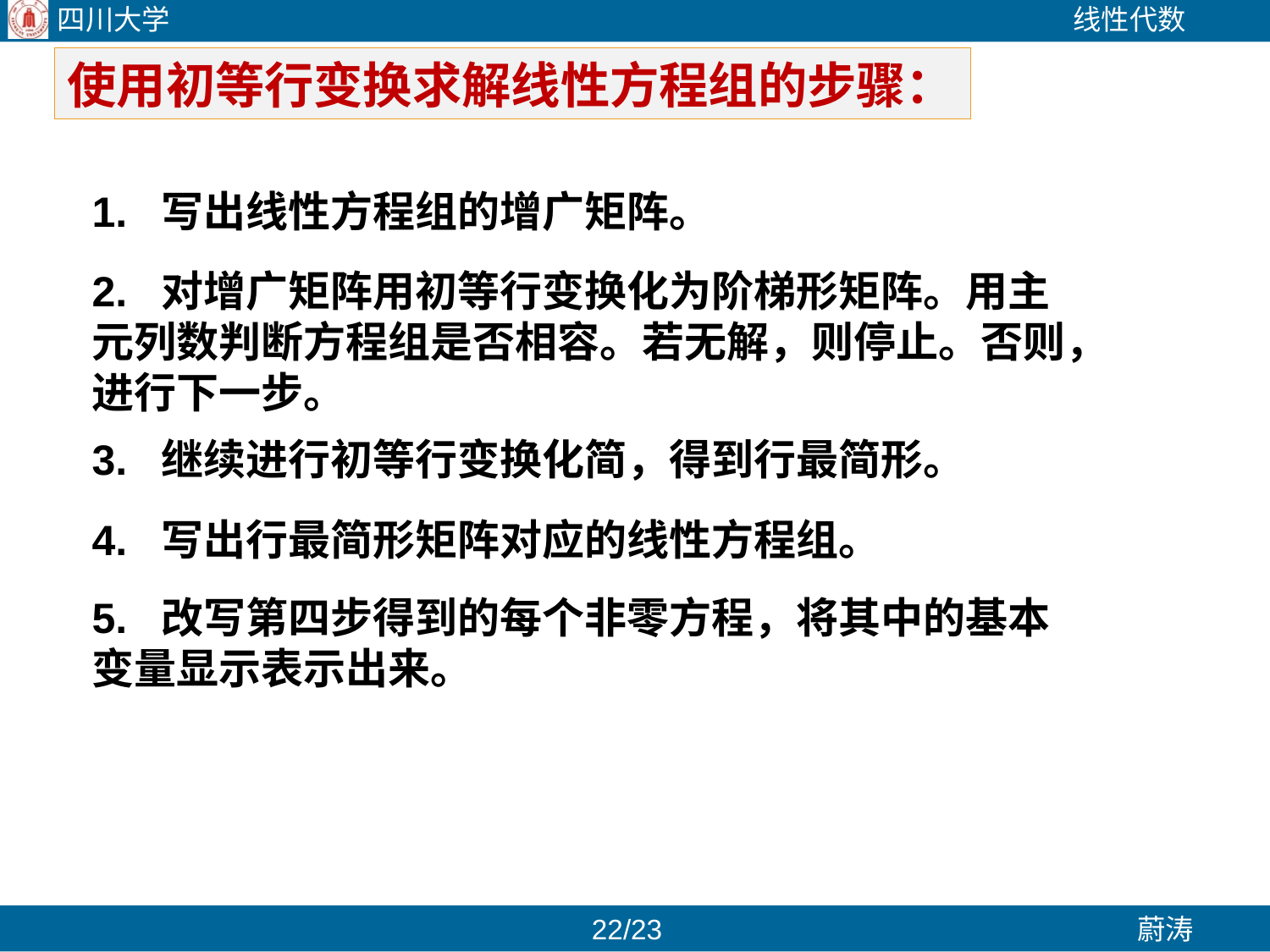

使用初等行变换求解线性方程组的步骤：
1.  写出线性方程组的增广矩阵。
2.  对增广矩阵用初等行变换化为阶梯形矩阵。用主元列数判断方程组是否相容。若无解，则停止。否则，进行下一步。
3.  继续进行初等行变换化简，得到行最简形。
4.  写出行最简形矩阵对应的线性方程组。
5.  改写第四步得到的每个非零方程，将其中的基本变量显示表示出来。
22/23